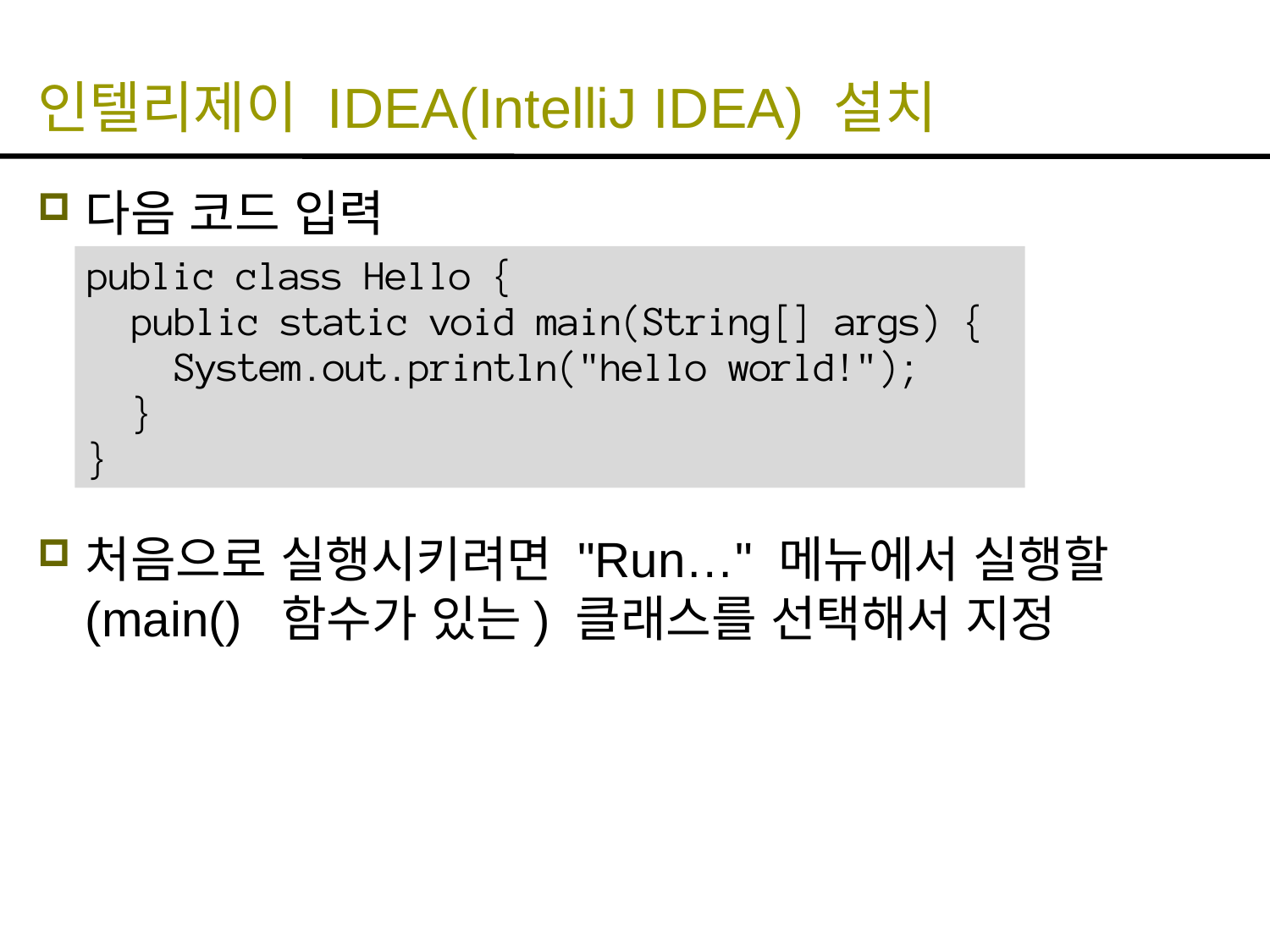

# 인텔리제이 IDEA(IntelliJ IDEA) 설치
다음 코드 입력

처음으로 실행시키려면 "Run…" 메뉴에서 실행할 (main()  함수가 있는) 클래스를 선택해서 지정
public class Hello {
  public static void main(String[] args) {
    System.out.println("hello world!");
  }
}